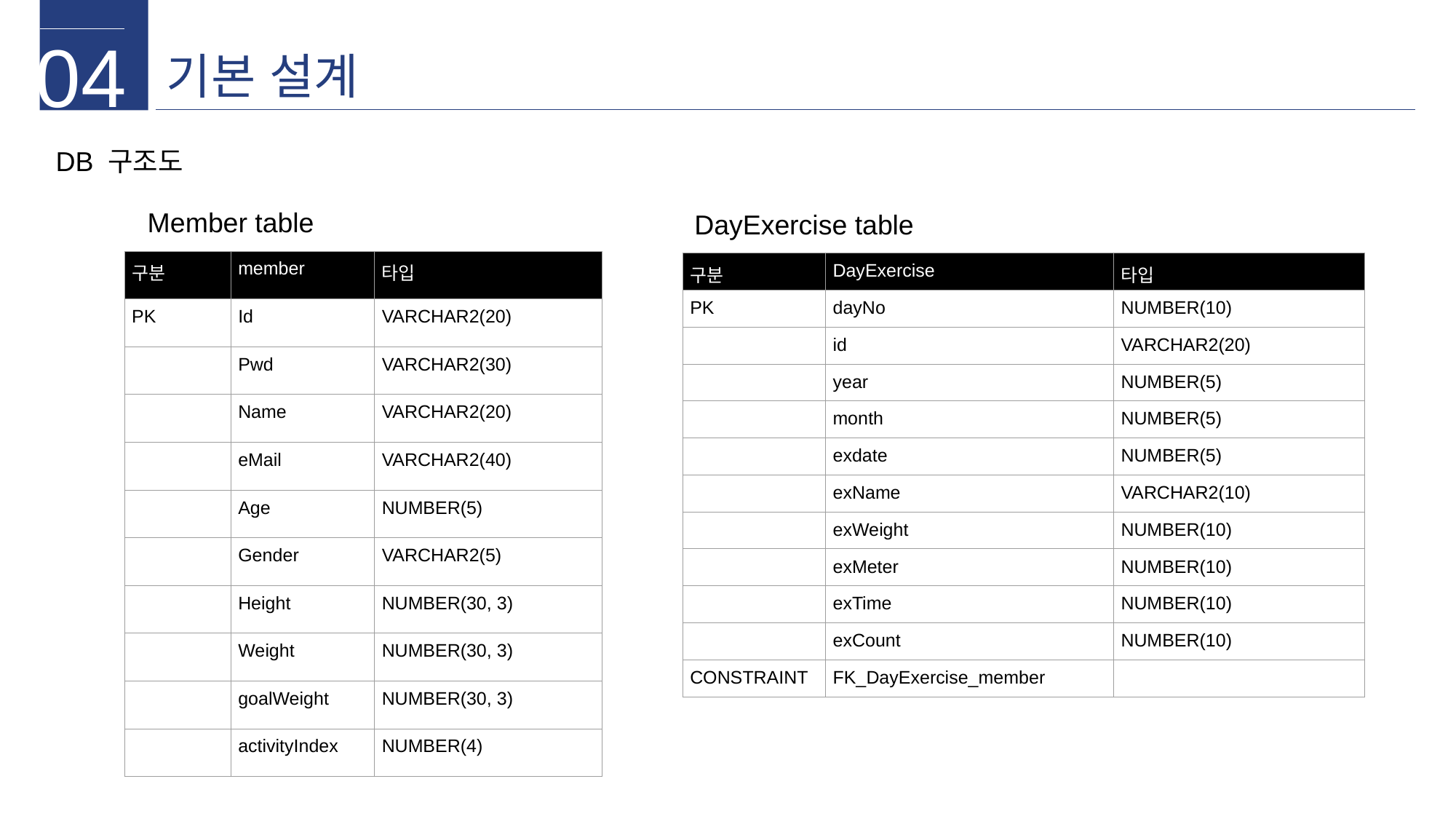

04
기본 설계
DB 구조도
Member table
DayExercise table

| 구분 | member | 타입 |
| --- | --- | --- |
| PK | Id | VARCHAR2(20) |
|  | Pwd | VARCHAR2(30) |
|  | Name | VARCHAR2(20) |
|  | eMail | VARCHAR2(40) |
|  | Age | NUMBER(5) |
|  | Gender | VARCHAR2(5) |
|  | Height | NUMBER(30, 3) |
|  | Weight | NUMBER(30, 3) |
|  | goalWeight | NUMBER(30, 3) |
|  | activityIndex | NUMBER(4) |
| 구분 | DayExercise | 타입 |
| --- | --- | --- |
| PK | dayNo | NUMBER(10) |
|  | id | VARCHAR2(20) |
|  | year | NUMBER(5) |
|  | month | NUMBER(5) |
|  | exdate | NUMBER(5) |
|  | exName | VARCHAR2(10) |
|  | exWeight | NUMBER(10) |
|  | exMeter | NUMBER(10) |
|  | exTime | NUMBER(10) |
|  | exCount | NUMBER(10) |
| CONSTRAINT | FK\_DayExercise\_member |  |